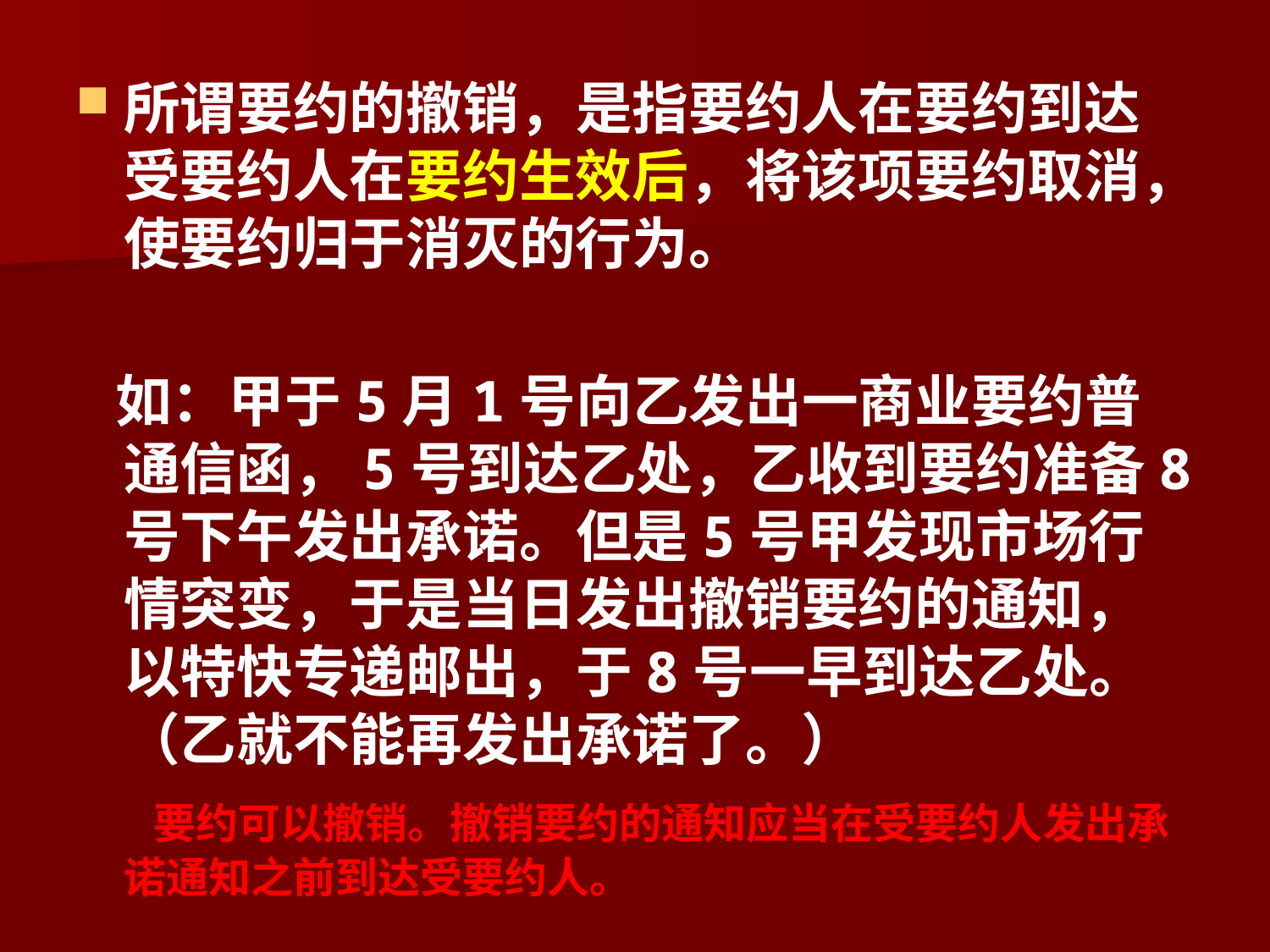

所谓要约的撤销，是指要约人在要约到达受要约人在要约生效后，将该项要约取消，使要约归于消灭的行为。

  如：甲于5月1号向乙发出一商业要约普通信函，5号到达乙处，乙收到要约准备8号下午发出承诺。但是5号甲发现市场行情突变，于是当日发出撤销要约的通知，以特快专递邮出，于8号一早到达乙处。（乙就不能再发出承诺了。）
     要约可以撤销。撤销要约的通知应当在受要约人发出承诺通知之前到达受要约人。
22